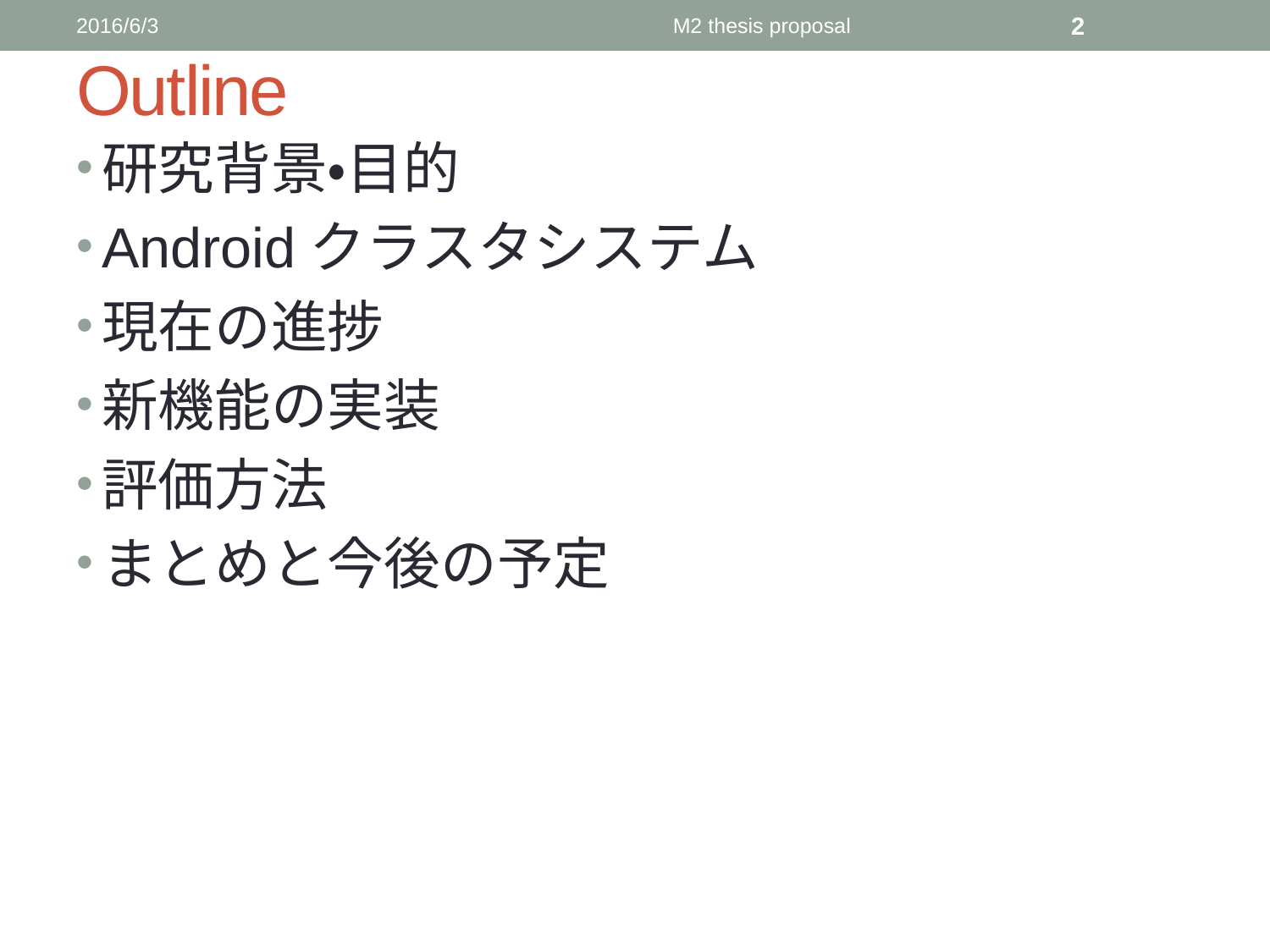

2016/6/3
M2 thesis proposal
2
Outline
研究背景・目的
Androidクラスタシステム
現在の進捗
新機能の実装
評価方法
まとめと今後の予定